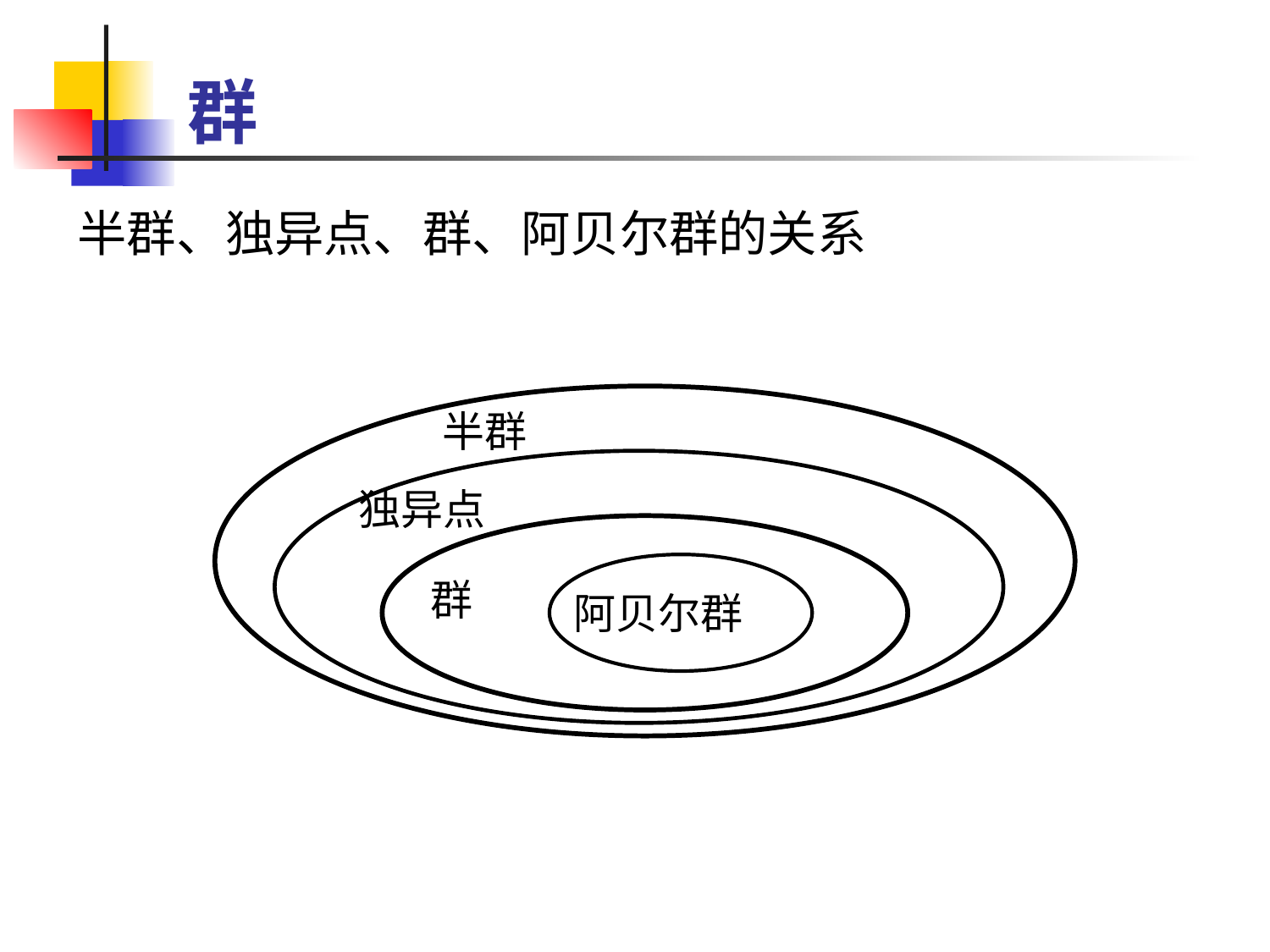

# 群
半群、独异点、群、阿贝尔群的关系

半群

独异点

群
阿贝尔群